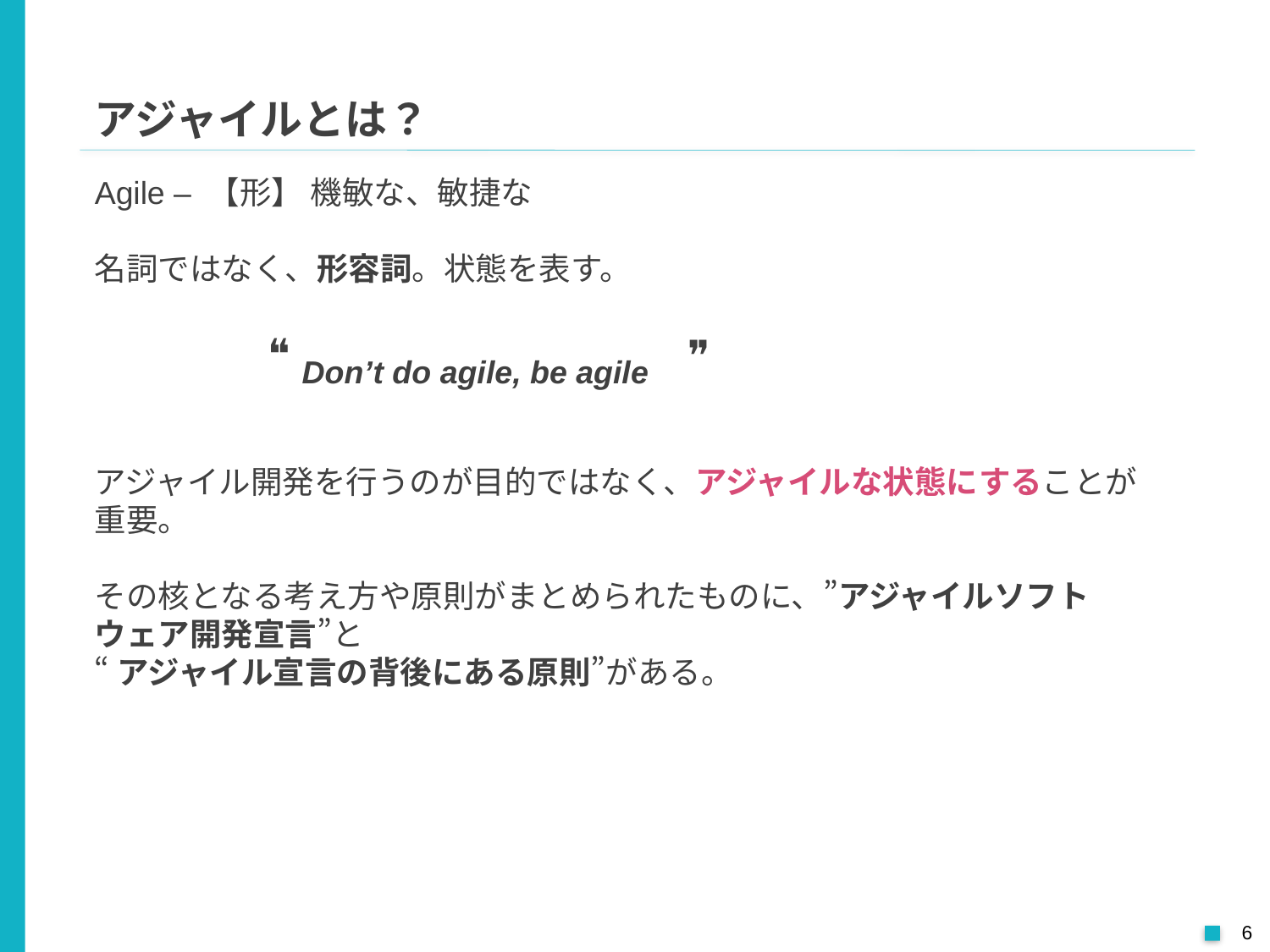

アジャイルとは？
Agile – 【形】 機敏な、敏捷な

名詞ではなく、形容詞。状態を表す。

❝
❞
Don’t do agile, be agile
アジャイル開発を行うのが目的ではなく、アジャイルな状態にすることが重要。

その核となる考え方や原則がまとめられたものに、”アジャイルソフトウェア開発宣言”と
“アジャイル宣言の背後にある原則”がある。